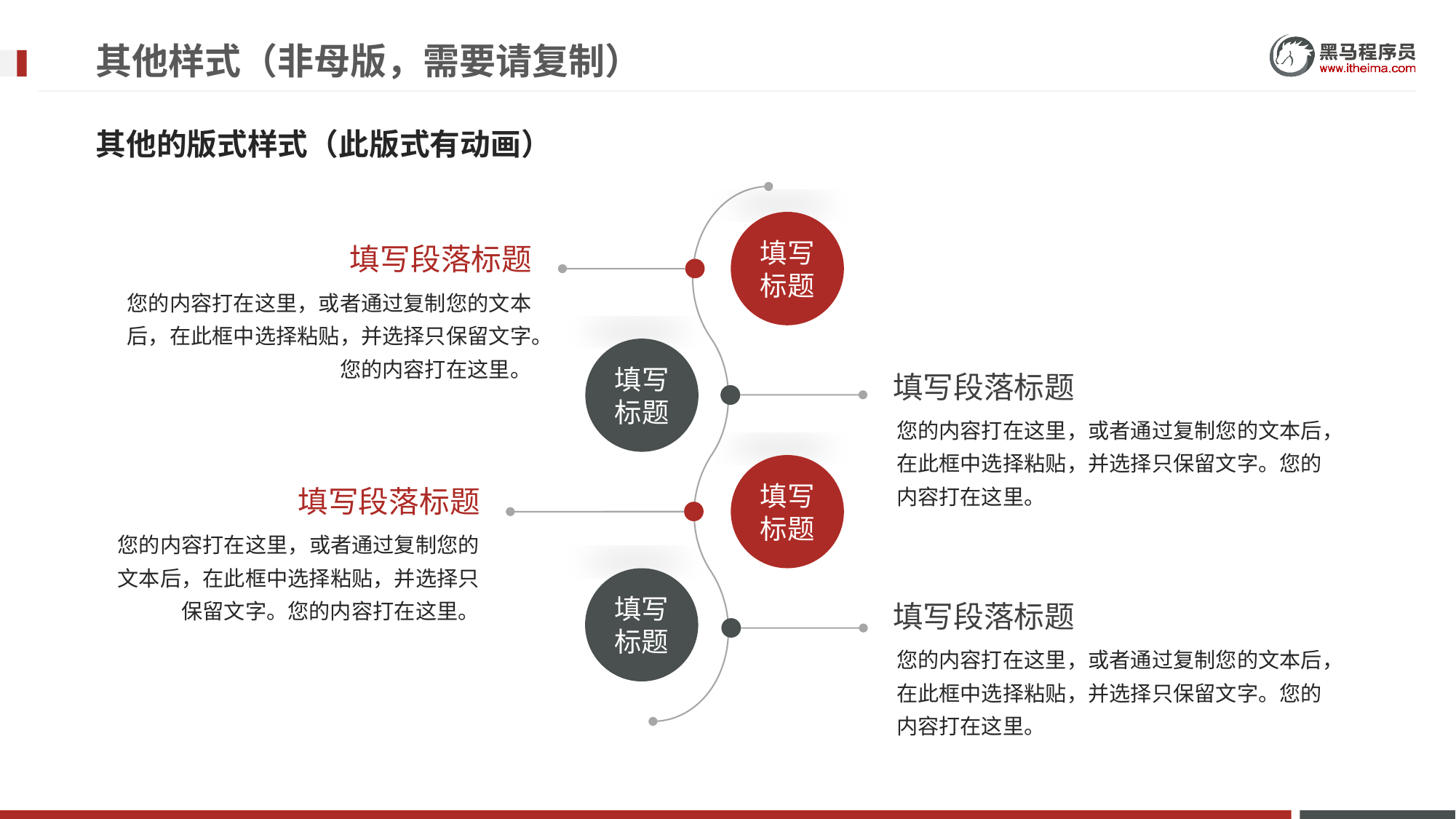

# 其他样式（非母版，需要请复制）
其他的版式样式（此版式有动画）

填写
标题
填写段落标题

您的内容打在这里，或者通过复制您的文本后，在此框中选择粘贴，并选择只保留文字。您的内容打在这里。
填写
标题
填写段落标题

您的内容打在这里，或者通过复制您的文本后，在此框中选择粘贴，并选择只保留文字。您的内容打在这里。
填写
标题
填写段落标题

您的内容打在这里，或者通过复制您的文本后，在此框中选择粘贴，并选择只保留文字。您的内容打在这里。
填写
标题
填写段落标题

您的内容打在这里，或者通过复制您的文本后，在此框中选择粘贴，并选择只保留文字。您的内容打在这里。